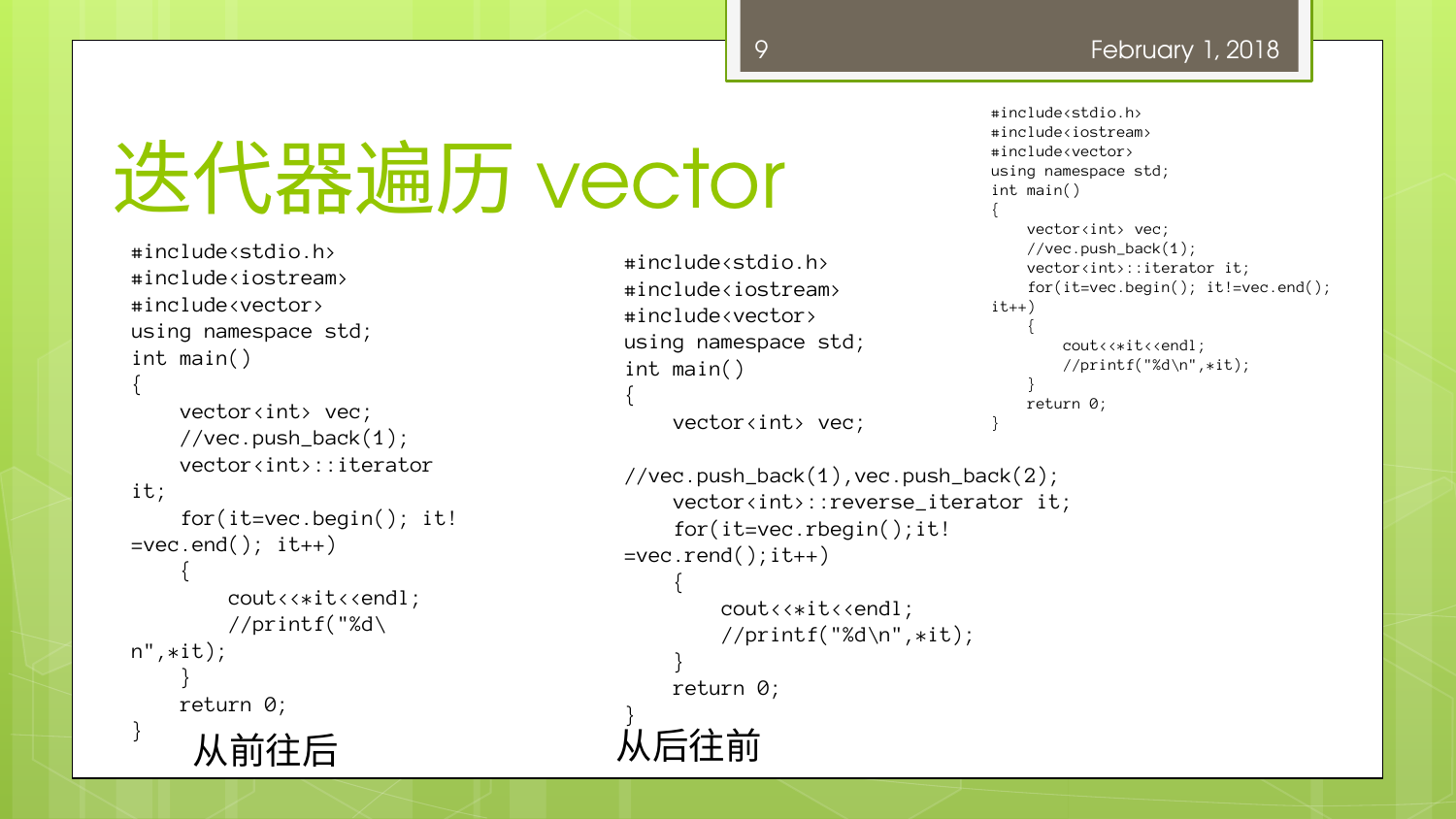

9
February 1, 2018
# 迭代器遍历vector
#include<stdio.h>
#include<iostream>
#include<vector>
using namespace std;
int main()
{
    vector<int> vec;
    //vec.push_back(1);
    vector<int>::iterator it;
    for(it=vec.begin(); it!=vec.end(); it++)
    {
        cout<<*it<<endl;
        //printf("%d\n",*it);
    }
    return 0;
}

#include<stdio.h>
#include<iostream>
#include<vector>
using namespace std;
int main()
{
    vector<int> vec;
    //vec.push_back(1),vec.push_back(2);
    vector<int>::reverse_iterator it;
    for(it=vec.rbegin();it!=vec.rend();it++)
    {
        cout<<*it<<endl;
        //printf("%d\n",*it);
    }
    return 0;
}
#include<stdio.h>
#include<iostream>
#include<vector>
using namespace std;
int main()
{
    vector<int> vec;
    //vec.push_back(1);
    vector<int>::iterator it;
    for(it=vec.begin(); it!=vec.end(); it++)
    {
        cout<<*it<<endl;
        //printf("%d\n",*it);
    }
    return 0;
}
从后往前
从前往后